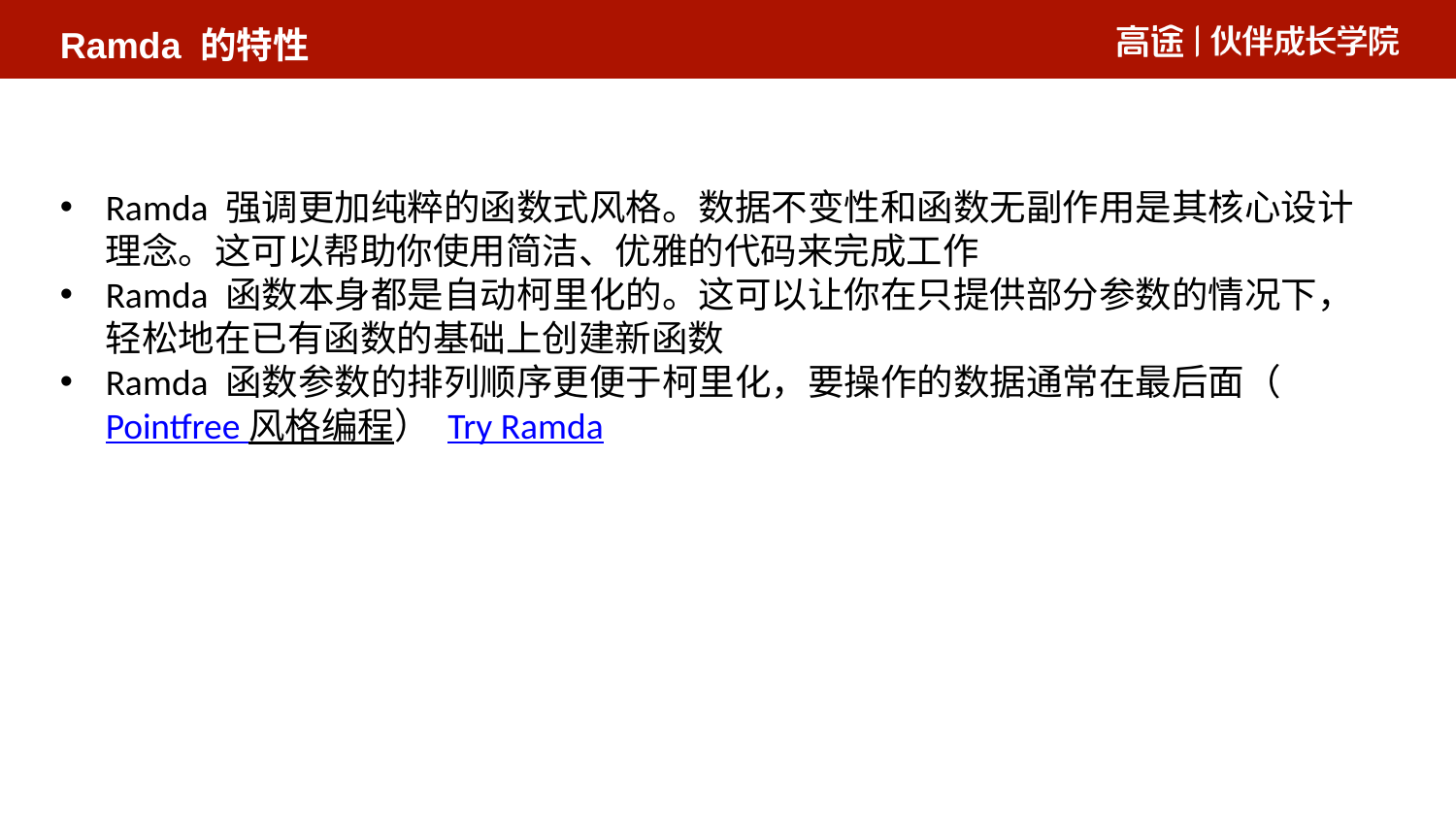

Ramda 的特性
Ramda 强调更加纯粹的函数式风格。数据不变性和函数无副作用是其核心设计理念。这可以帮助你使用简洁、优雅的代码来完成工作
Ramda 函数本身都是自动柯里化的。这可以让你在只提供部分参数的情况下，轻松地在已有函数的基础上创建新函数
Ramda 函数参数的排列顺序更便于柯里化，要操作的数据通常在最后面（Pointfree 风格编程） Try Ramda